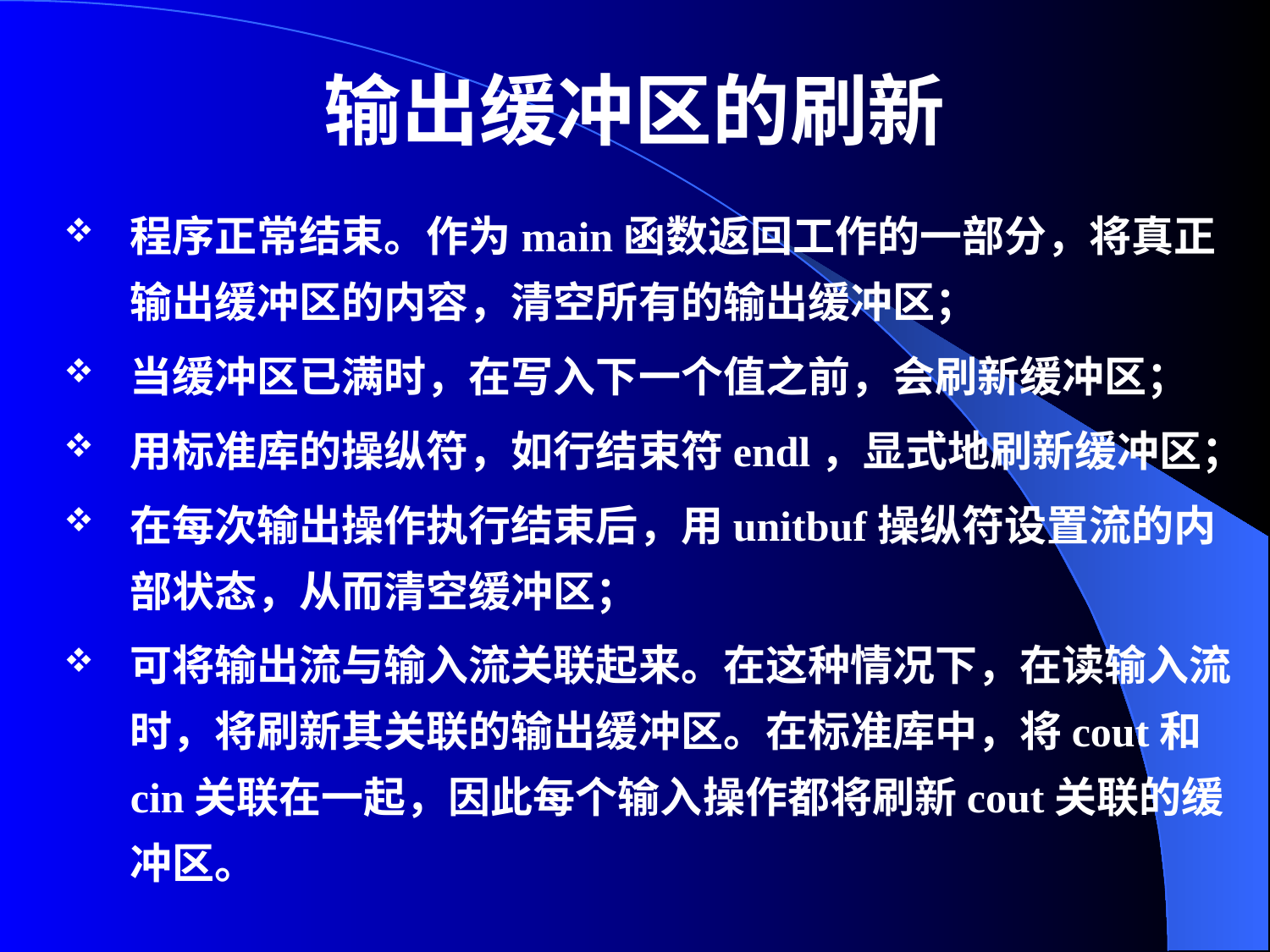

# 输出缓冲区的刷新
程序正常结束。作为main函数返回工作的一部分，将真正输出缓冲区的内容，清空所有的输出缓冲区；
当缓冲区已满时，在写入下一个值之前，会刷新缓冲区；
用标准库的操纵符，如行结束符endl，显式地刷新缓冲区；
在每次输出操作执行结束后，用unitbuf操纵符设置流的内部状态，从而清空缓冲区；
可将输出流与输入流关联起来。在这种情况下，在读输入流时，将刷新其关联的输出缓冲区。在标准库中，将cout和cin关联在一起，因此每个输入操作都将刷新cout关联的缓冲区。